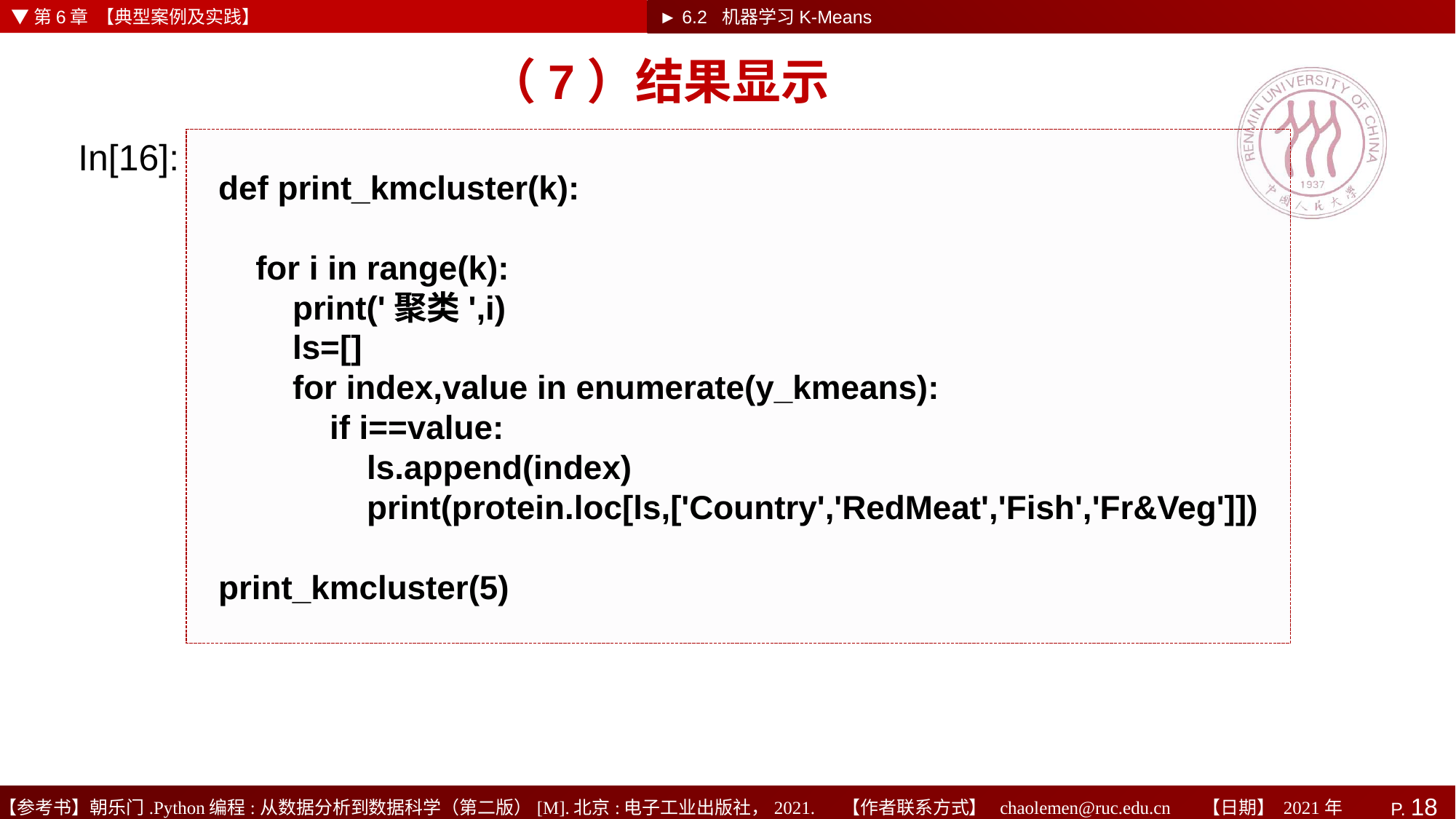

▼第6章  【典型案例及实践】
► 6.2  机器学习K-Means
# （7）结果显示
In[16]:
def print_kmcluster(k):

    for i in range(k):
        print('聚类',i)
        ls=[]
        for index,value in enumerate(y_kmeans):
            if i==value:
                ls.append(index)
                print(protein.loc[ls,['Country','RedMeat','Fish','Fr&Veg']])

print_kmcluster(5)